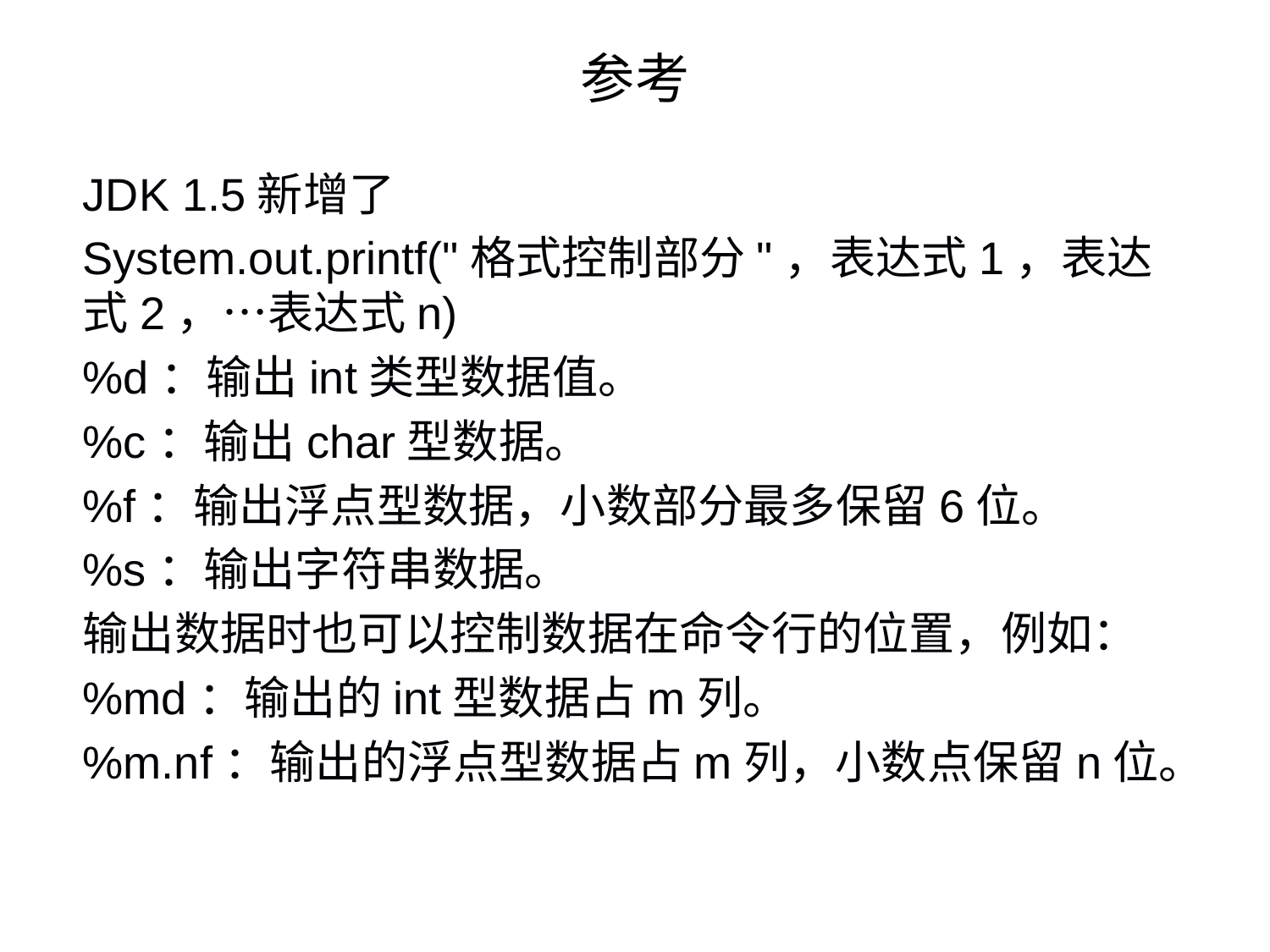

Java打印语句System.out.print()
# 参考
JDK 1.5新增了
System.out.printf("格式控制部分"，表达式1，表达式2，…表达式n)
%d：输出int类型数据值。
%c：输出char型数据。
%f：输出浮点型数据，小数部分最多保留6位。
%s：输出字符串数据。
输出数据时也可以控制数据在命令行的位置，例如：
%md：输出的int型数据占m列。
%m.nf：输出的浮点型数据占m列，小数点保留n位。